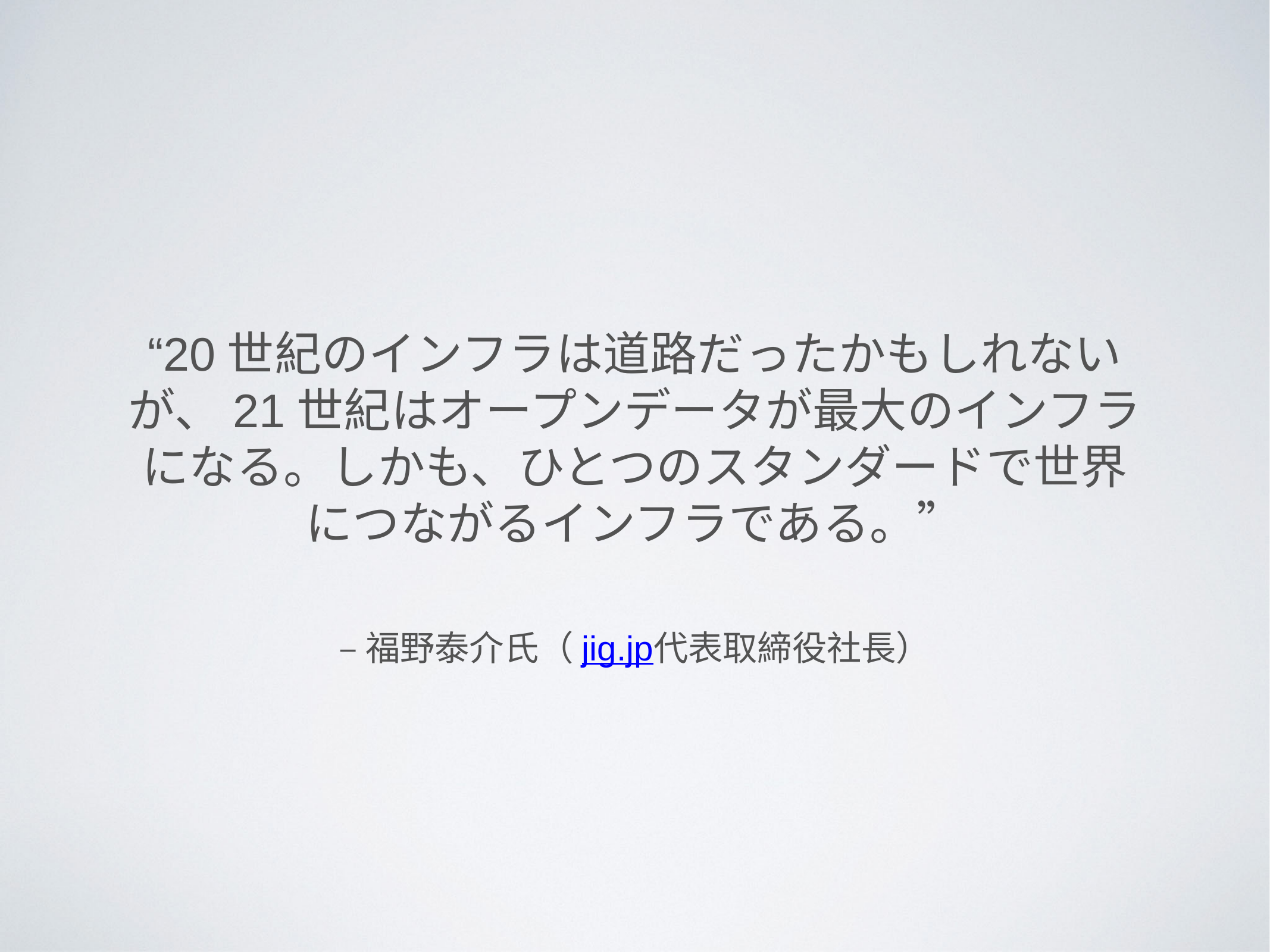

“20世紀のインフラは道路だったかもしれないが、21世紀はオープンデータが最大のインフラになる。しかも、ひとつのスタンダードで世界につながるインフラである。”
–福野泰介氏（jig.jp代表取締役社長）